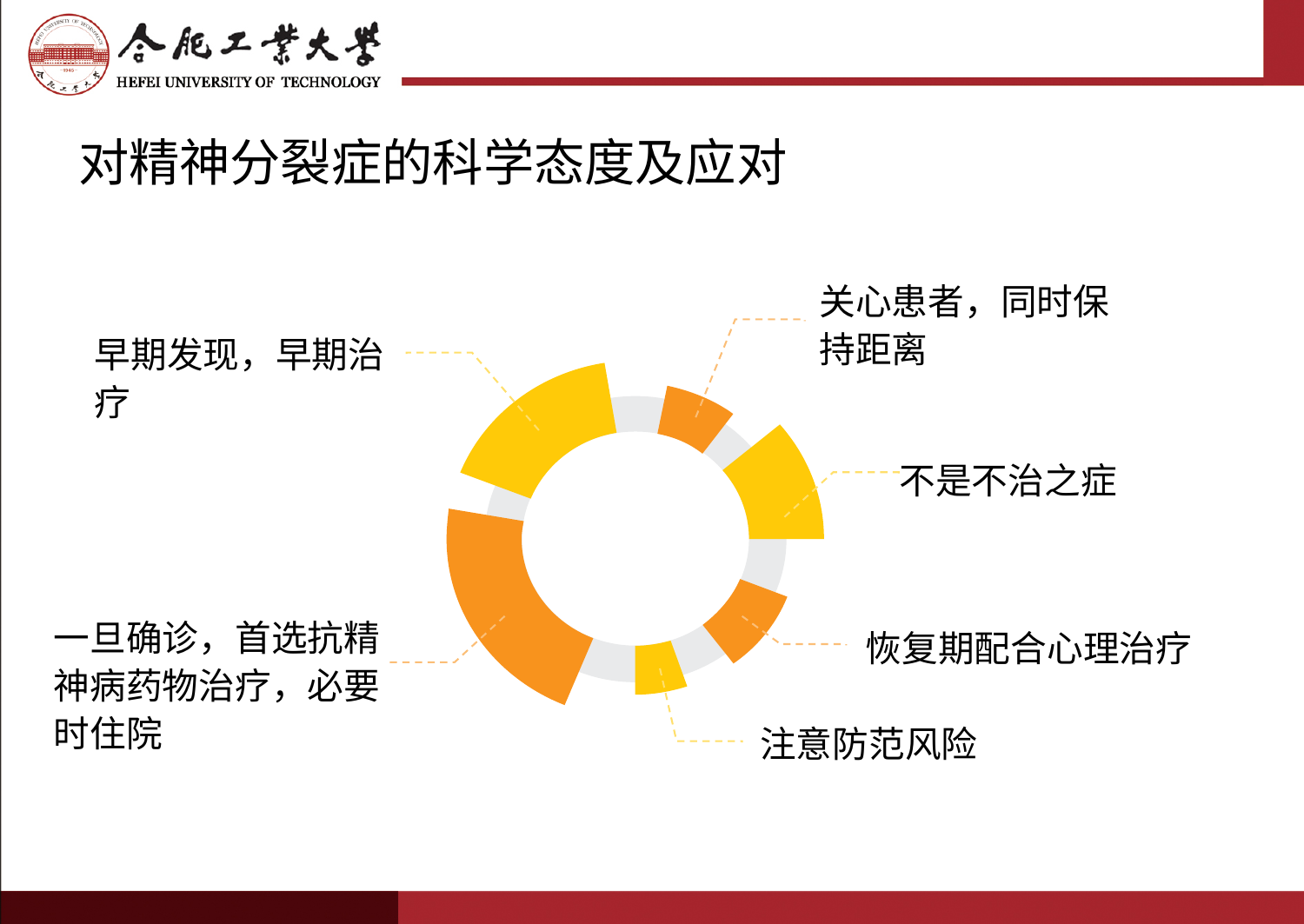

# 对精神分裂症的科学态度及应对
关心患者，同时保持距离
早期发现，早期治疗

不是不治之症

恢复期配合心理治疗

一旦确诊，首选抗精神病药物治疗，必要时住院

注意防范风险